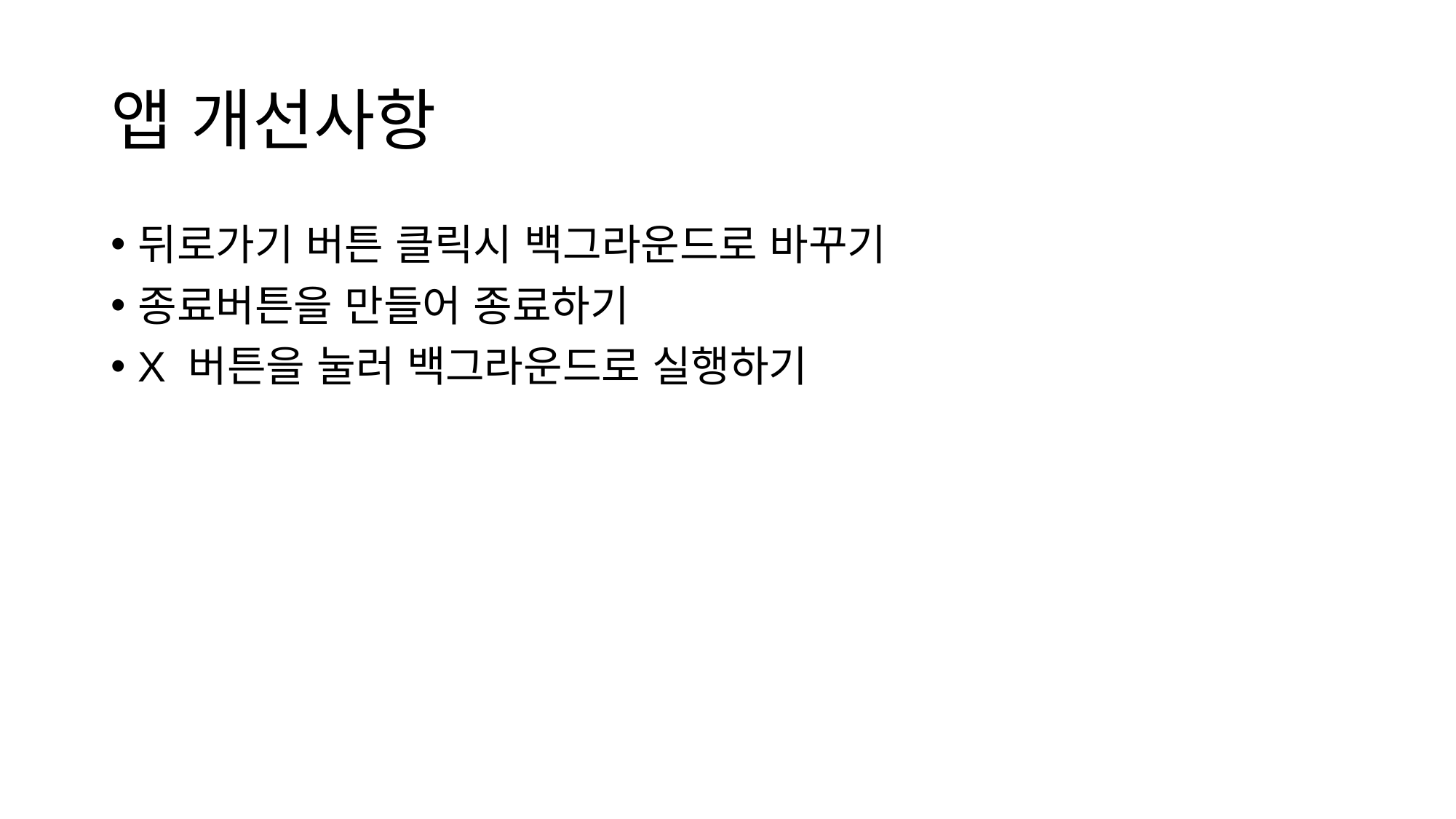

# 앱 개선사항
뒤로가기 버튼 클릭시 백그라운드로 바꾸기
종료버튼을 만들어 종료하기
X 버튼을 눌러 백그라운드로 실행하기